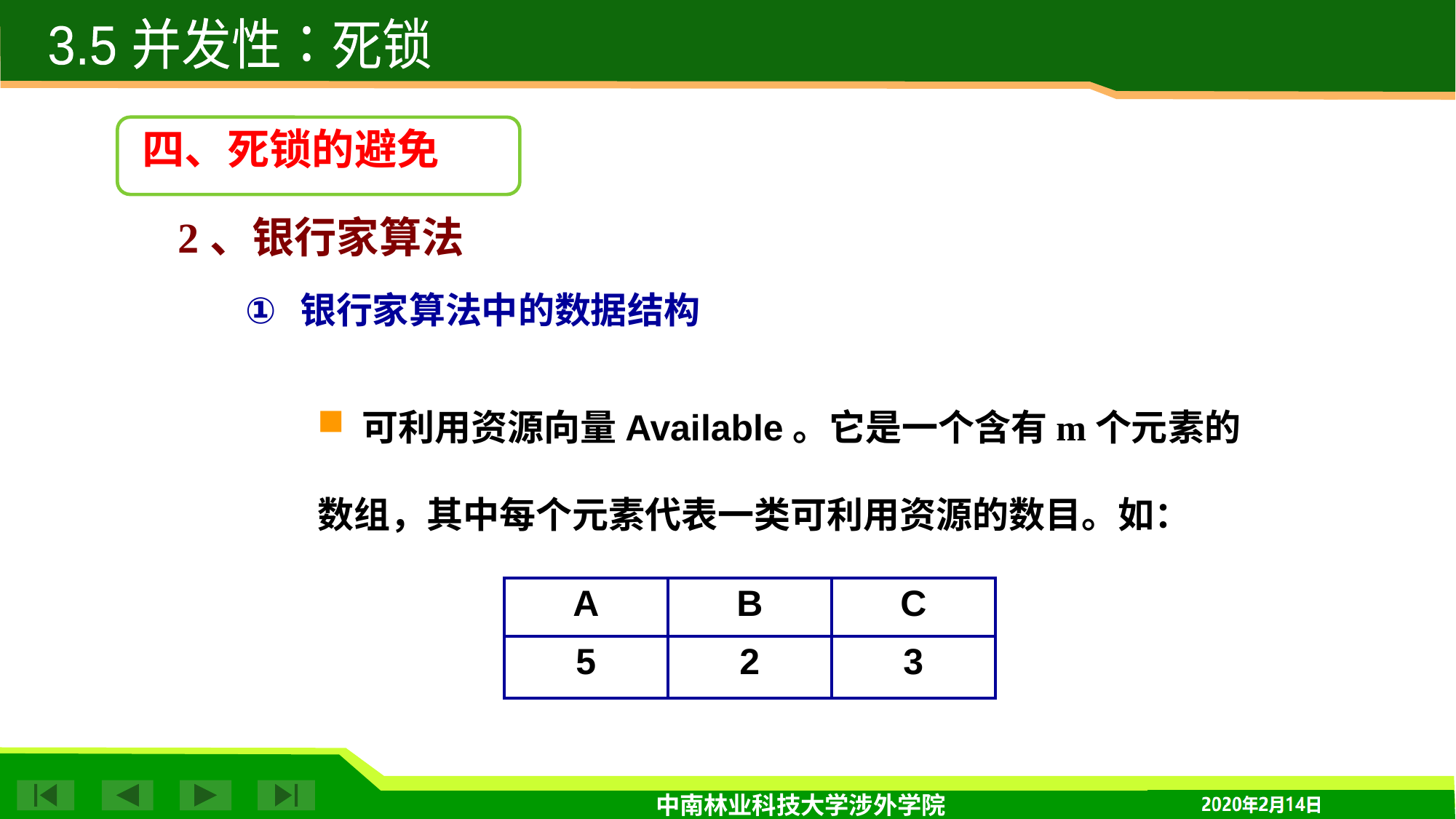

3.5 并发性：死锁

四、死锁的避免
2、银行家算法
银行家算法中的数据结构
 可利用资源向量Available。它是一个含有m个元素的数组，其中每个元素代表一类可利用资源的数目。如：
| A | B | C |
| --- | --- | --- |
| 5 | 2 | 3 |